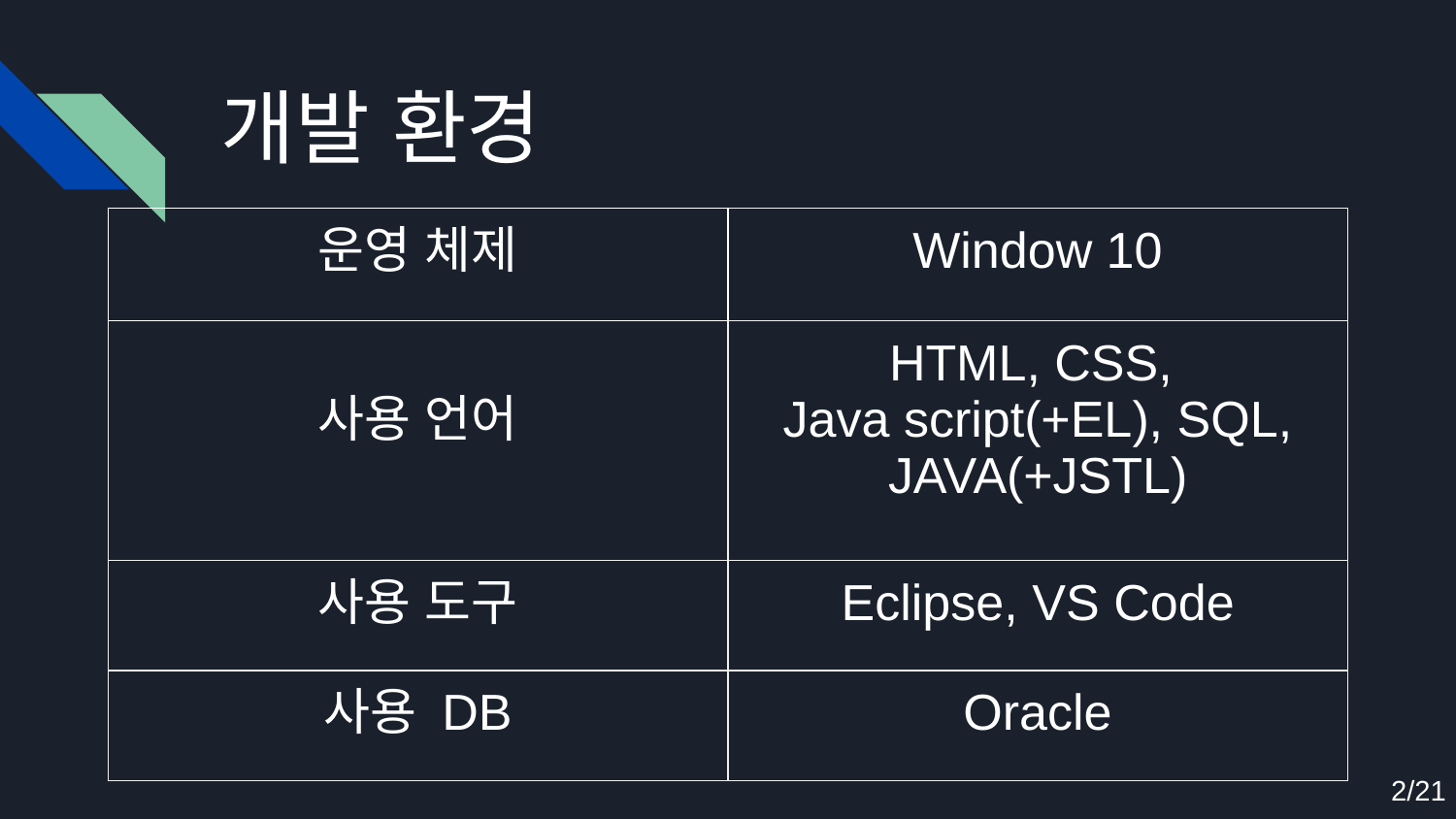

# 개발 환경
| 운영 체제 | Window 10 |
| --- | --- |
| 사용 언어 | HTML, CSS, Java script(+EL), SQL, JAVA(+JSTL) |
| 사용 도구 | Eclipse, VS Code |
| 사용 DB | Oracle |
2/21